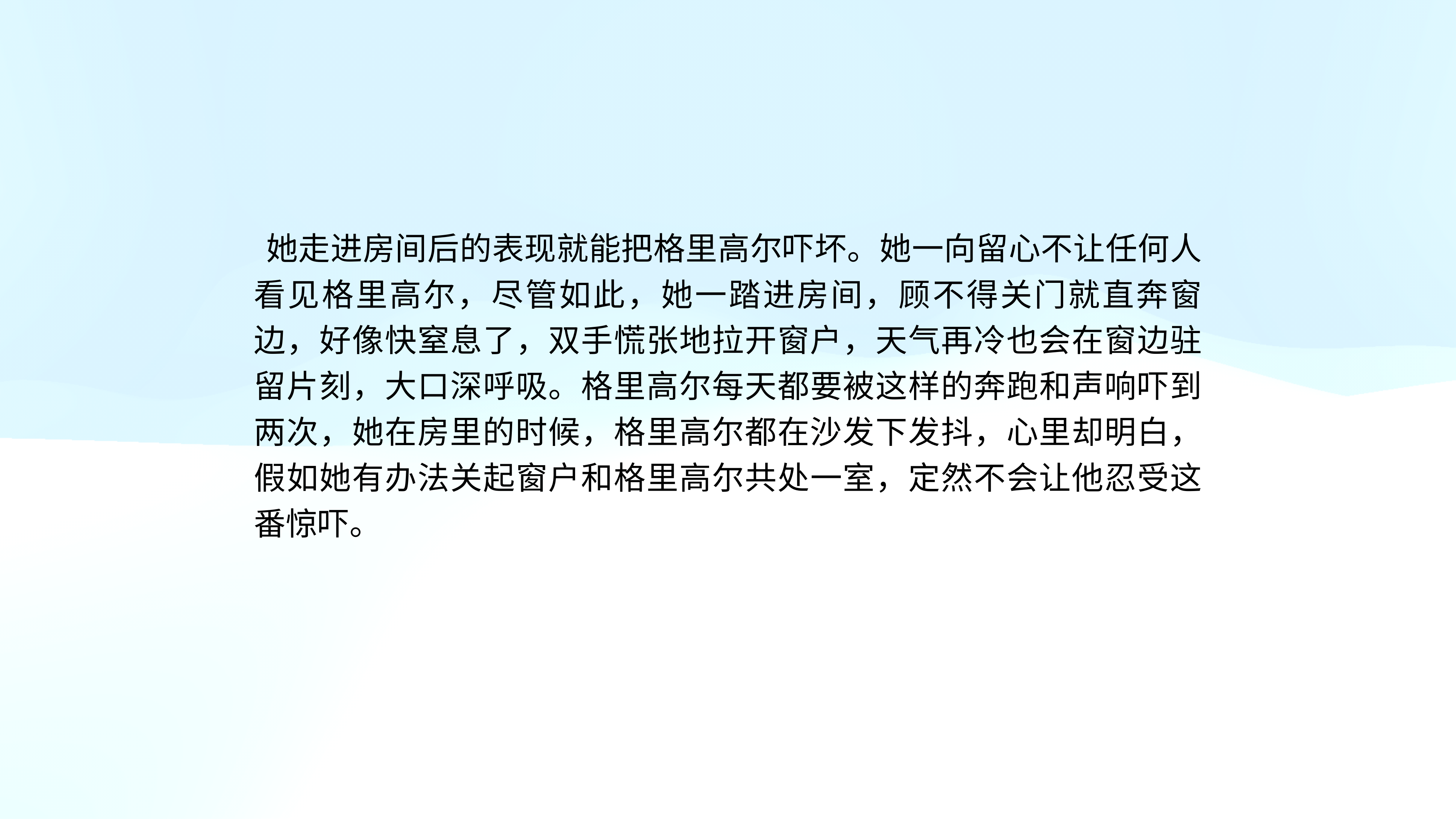

她走进房间后的表现就能把格里高尔吓坏。她一向留心不让任何人看见格里高尔，尽管如此，她一踏进房间，顾不得关门就直奔窗边，好像快窒息了，双手慌张地拉开窗户，天气再冷也会在窗边驻留片刻，大口深呼吸。格里高尔每天都要被这样的奔跑和声响吓到两次，她在房里的时候，格里高尔都在沙发下发抖，心里却明白，假如她有办法关起窗户和格里高尔共处一室，定然不会让他忍受这番惊吓。